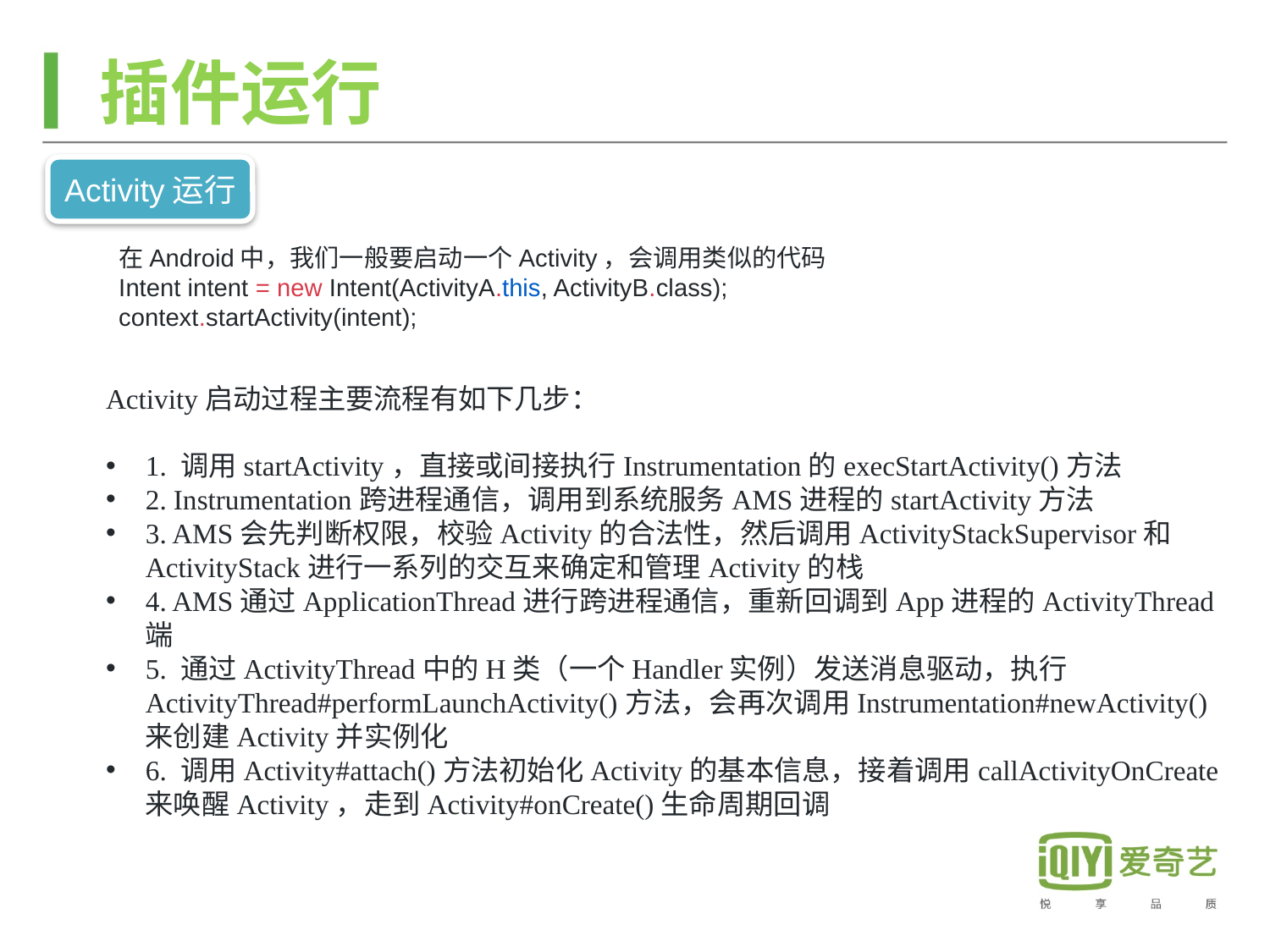

插件运行
Activity运行
在Android中，我们一般要启动一个Activity，会调用类似的代码
Intent intent = new Intent(ActivityA.this, ActivityB.class);
context.startActivity(intent);

Activity启动过程主要流程有如下几步：

1. 调用startActivity，直接或间接执行Instrumentation的execStartActivity()方法
2. Instrumentation跨进程通信，调用到系统服务AMS进程的startActivity方法
3. AMS会先判断权限，校验Activity的合法性，然后调用ActivityStackSupervisor和ActivityStack进行一系列的交互来确定和管理Activity的栈
4. AMS通过ApplicationThread进行跨进程通信，重新回调到App进程的ActivityThread端
5. 通过ActivityThread中的H类（一个Handler实例）发送消息驱动，执行ActivityThread#performLaunchActivity()方法，会再次调用Instrumentation#newActivity()来创建Activity并实例化
6. 调用Activity#attach()方法初始化Activity的基本信息，接着调用callActivityOnCreate来唤醒Activity，走到Activity#onCreate()生命周期回调